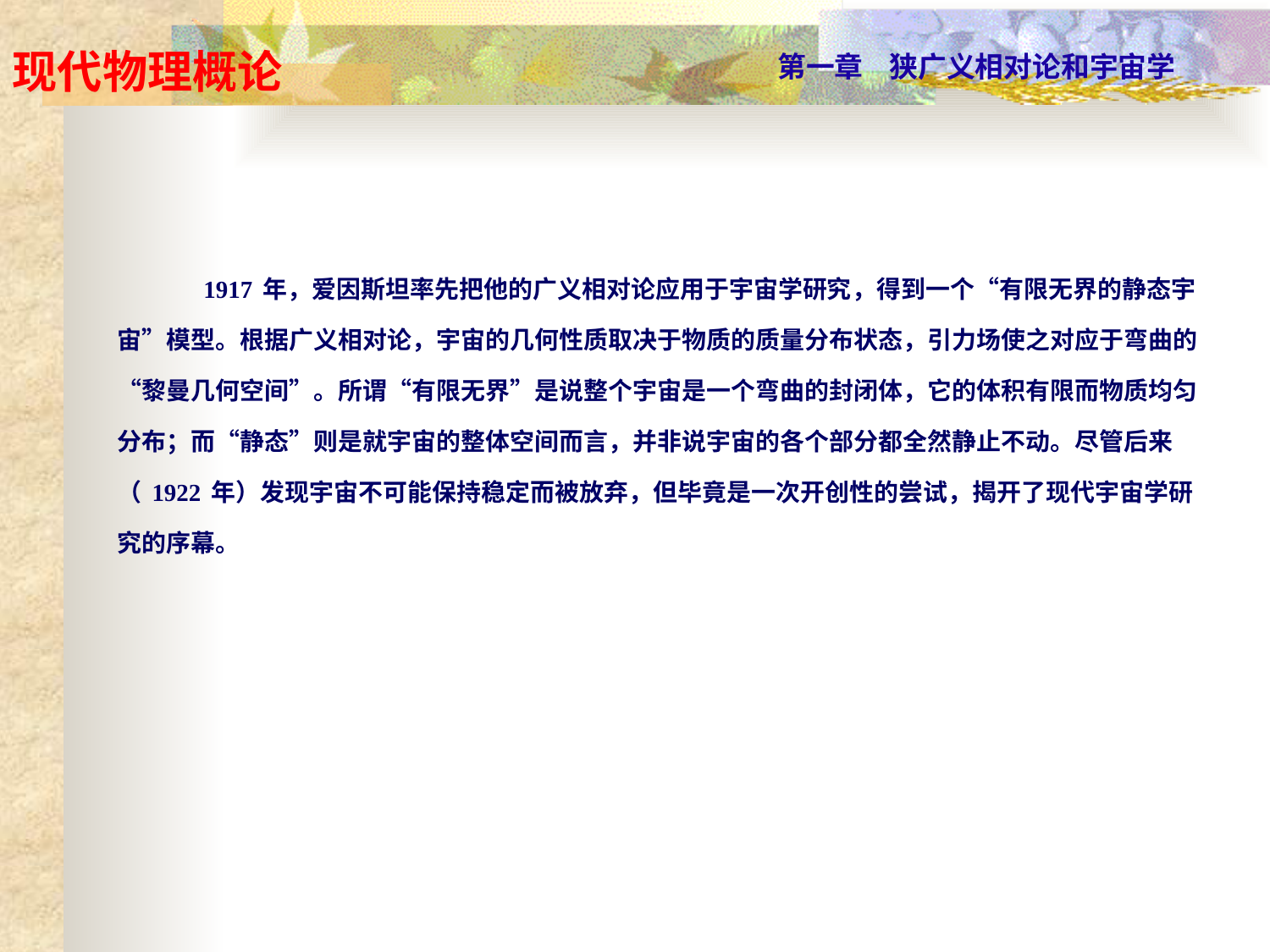

1917年，爱因斯坦率先把他的广义相对论应用于宇宙学研究，得到一个“有限无界的静态宇宙”模型。根据广义相对论，宇宙的几何性质取决于物质的质量分布状态，引力场使之对应于弯曲的“黎曼几何空间”。所谓“有限无界”是说整个宇宙是一个弯曲的封闭体，它的体积有限而物质均匀分布；而“静态”则是就宇宙的整体空间而言，并非说宇宙的各个部分都全然静止不动。尽管后来（1922年）发现宇宙不可能保持稳定而被放弃，但毕竟是一次开创性的尝试，揭开了现代宇宙学研究的序幕。